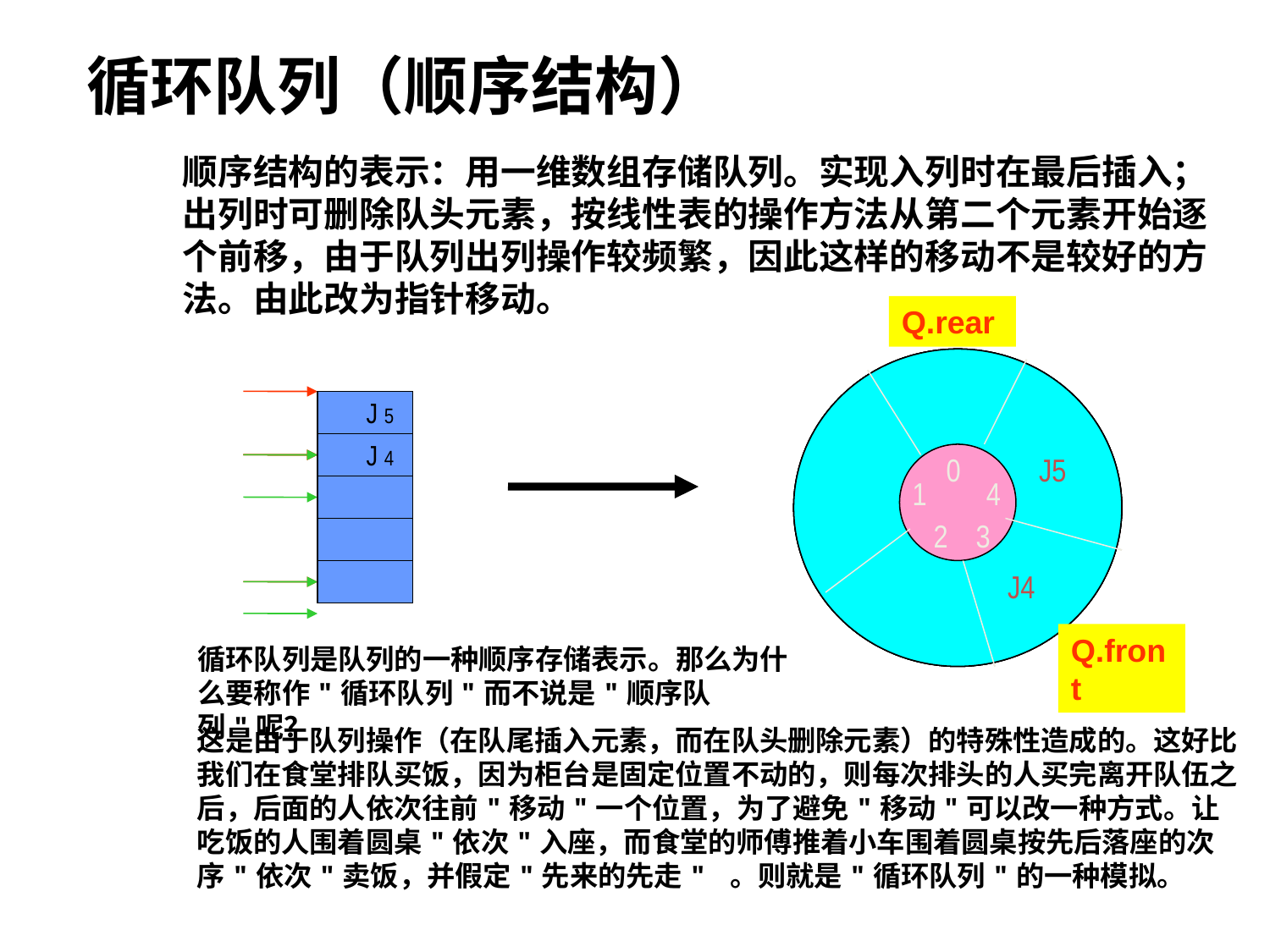

# 循环队列（顺序结构）
顺序结构的表示：用一维数组存储队列。实现入列时在最后插入；出列时可删除队头元素，按线性表的操作方法从第二个元素开始逐个前移，由于队列出列操作较频繁，因此这样的移动不是较好的方法。由此改为指针移动。

Q.rear

0
1
4
2
3

0
1
4
2
3

J1
J2
J3

0
1
4
2
3

J3

0
1
4
2
3

J5
J4

J 5
J 4

J 3
J 2
J 1
J 3

Q.front
循环队列是队列的一种顺序存储表示。那么为什么要称作"循环队列"而不说是"顺序队列"呢？
这是由于队列操作（在队尾插入元素，而在队头删除元素）的特殊性造成的。这好比我们在食堂排队买饭，因为柜台是固定位置不动的，则每次排头的人买完离开队伍之后，后面的人依次往前"移动"一个位置，为了避免"移动"可以改一种方式。让吃饭的人围着圆桌"依次"入座，而食堂的师傅推着小车围着圆桌按先后落座的次序"依次"卖饭，并假定"先来的先走" 。则就是"循环队列"的一种模拟。